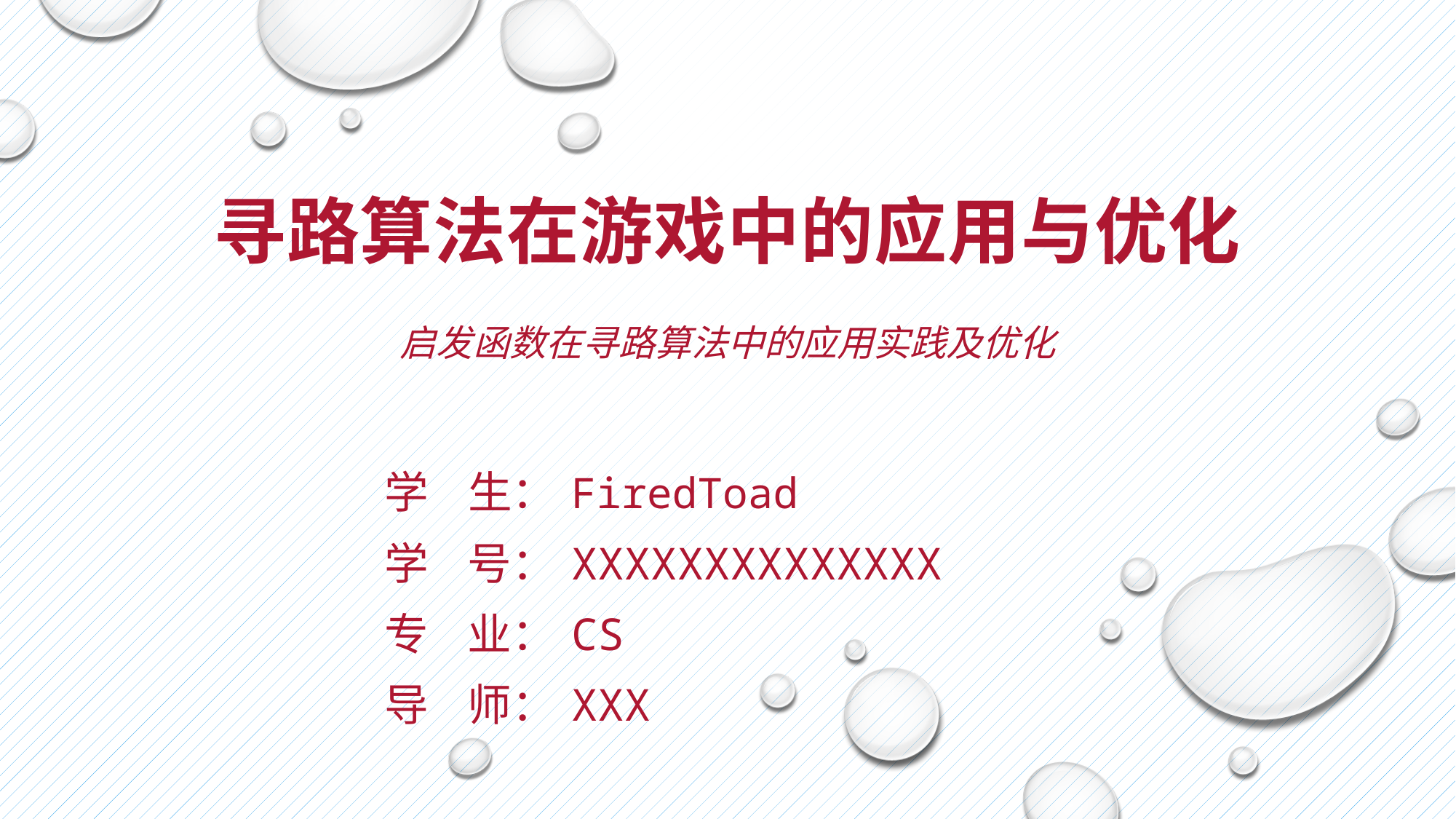

# 寻路算法在游戏中的应用与优化
启发函数在寻路算法中的应用实践及优化
学    生： FiredToad
学    号： XXXXXXXXXXXXXX
专    业： CS
导    师： XXX